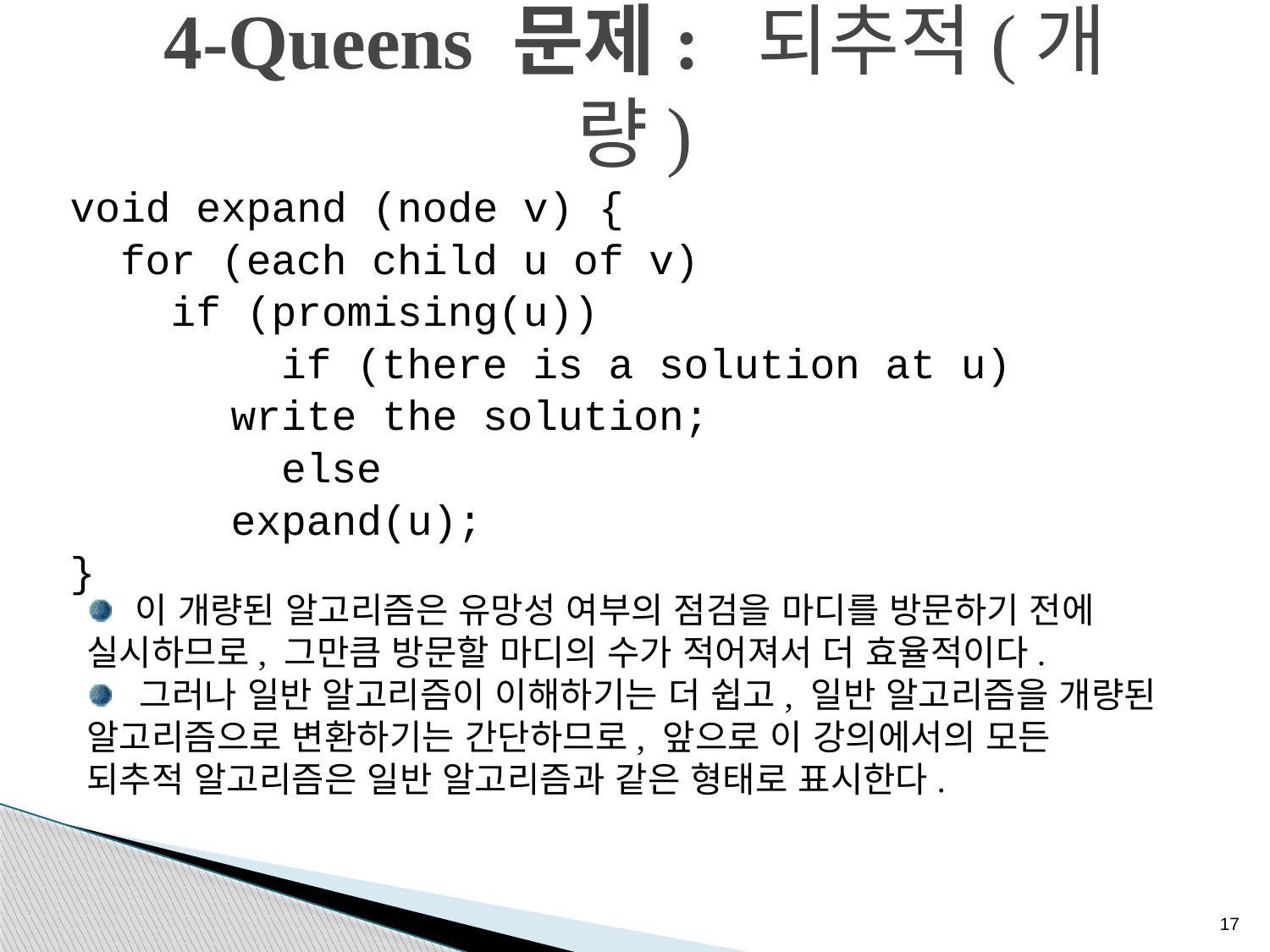

4-Queens 문제:  되추적(개량)
void expand (node v) {
  for (each child u of v)
    if (promising(u))
  	  if (there is a solution at u)
      	write the solution;
	  	  else
	    	expand(u);
}
  이 개량된 알고리즘은 유망성 여부의 점검을 마디를 방문하기 전에    실시하므로, 그만큼 방문할 마디의 수가 적어져서 더 효율적이다.
  그러나 일반 알고리즘이 이해하기는 더 쉽고, 일반 알고리즘을 개량된 알고리즘으로 변환하기는 간단하므로, 앞으로 이 강의에서의 모든
되추적 알고리즘은 일반 알고리즘과 같은 형태로 표시한다.
17